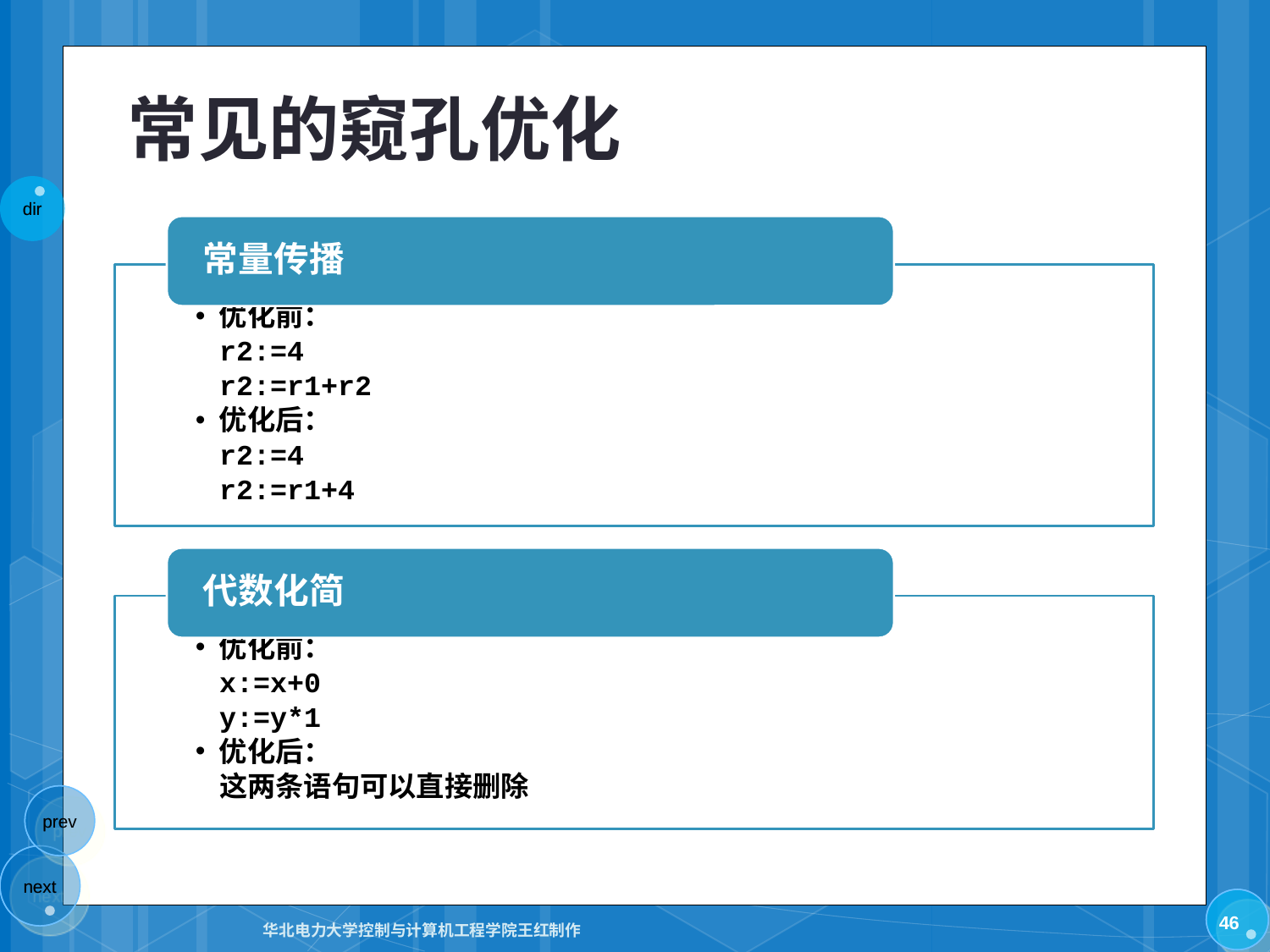

# 常见的窥孔优化
优化前：
r2:=4
r2:=r1+r2
优化后：
r2:=4
r2:=r1+4
常量传播
优化前：
x:=x+0
y:=y*1
优化后：
这两条语句可以直接删除
代数化简
46
华北电力大学控制与计算机工程学院王红制作